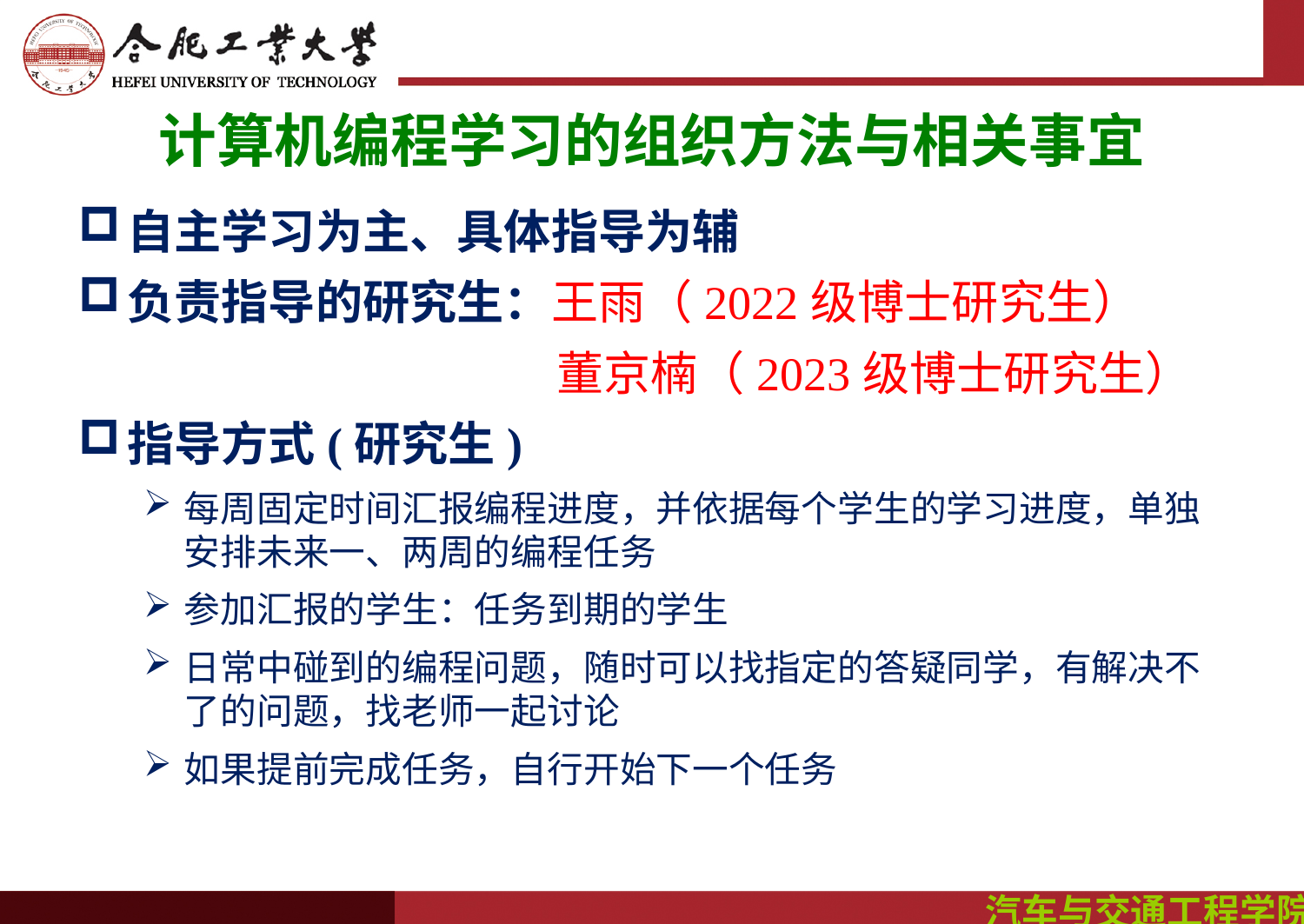

# 计算机编程学习的组织方法与相关事宜
自主学习为主、具体指导为辅
负责指导的研究生：王雨（2022级博士研究生）
 董京楠（2023级博士研究生）
指导方式(研究生)
每周固定时间汇报编程进度，并依据每个学生的学习进度，单独安排未来一、两周的编程任务
参加汇报的学生：任务到期的学生
日常中碰到的编程问题，随时可以找指定的答疑同学，有解决不了的问题，找老师一起讨论
如果提前完成任务，自行开始下一个任务